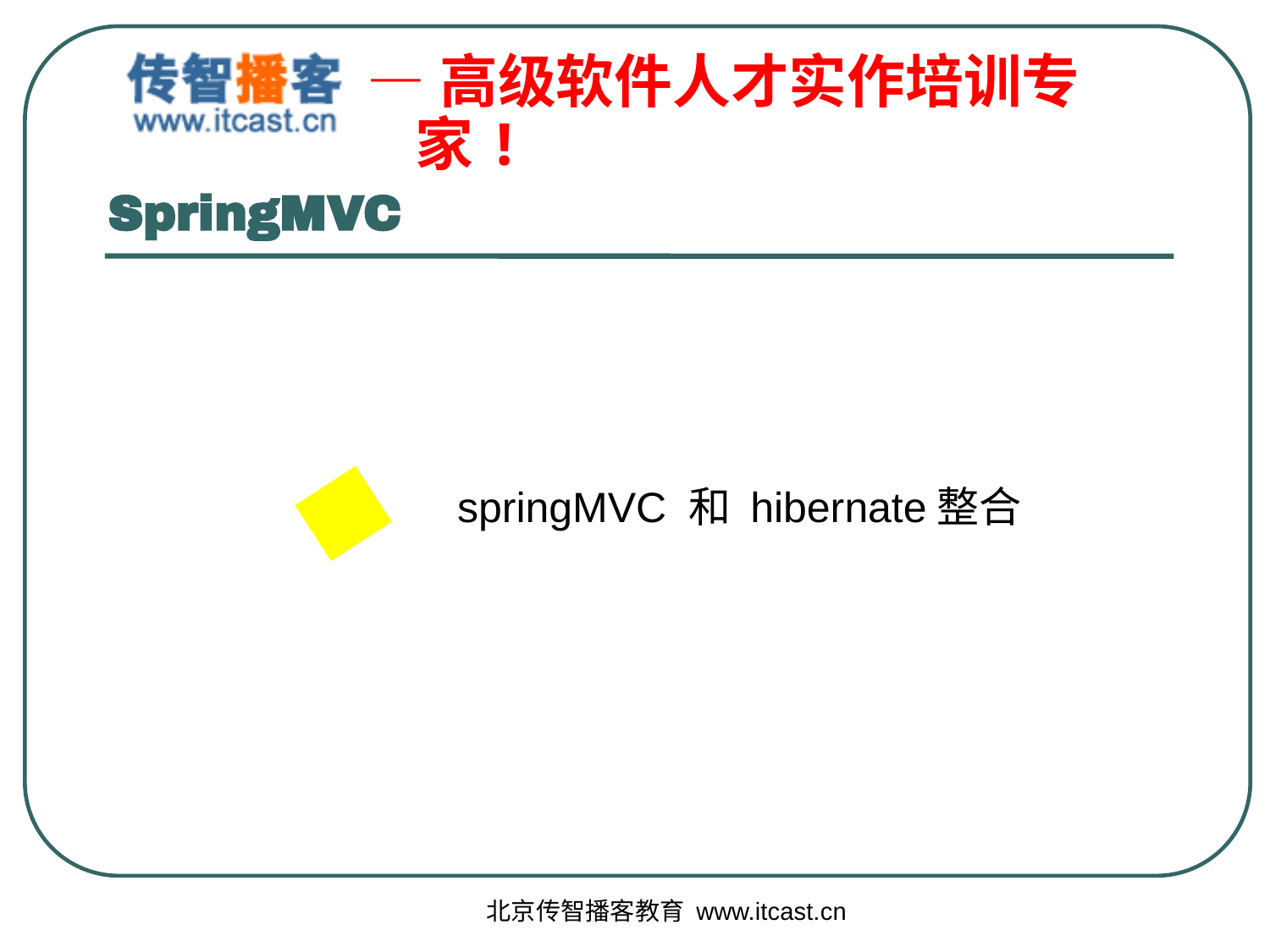

# SpringMVC

springMVC 和 hibernate整合
北京传智播客教育 www.itcast.cn